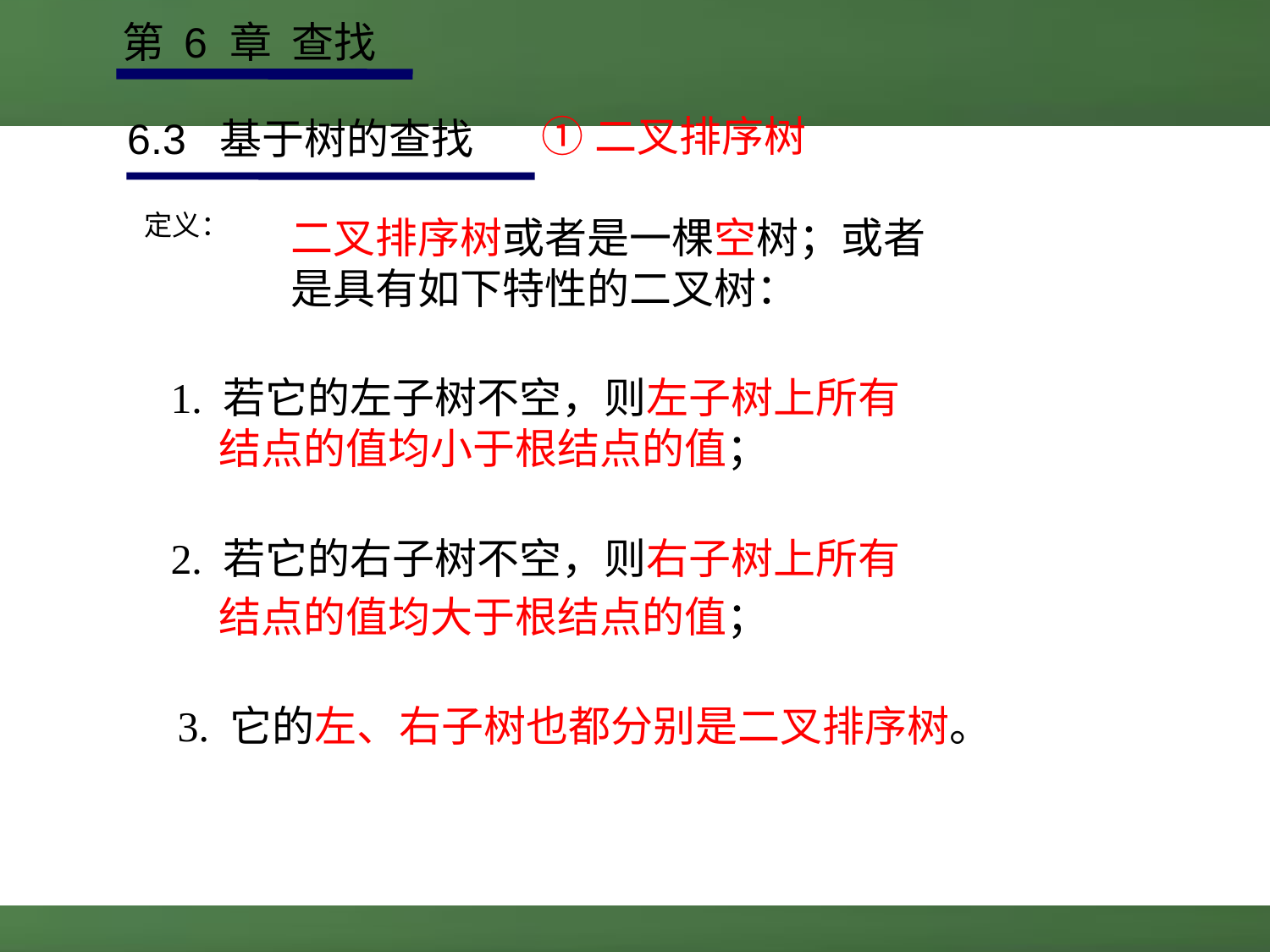

第 6 章  查找

①二叉排序树
6.3  基于树的查找

定义：
二叉排序树或者是一棵空树；或者
是具有如下特性的二叉树：
1. 若它的左子树不空，则左子树上所有
    结点的值均小于根结点的值；
2. 若它的右子树不空，则右子树上所有
    结点的值均大于根结点的值；
3. 它的左、右子树也都分别是二叉排序树。